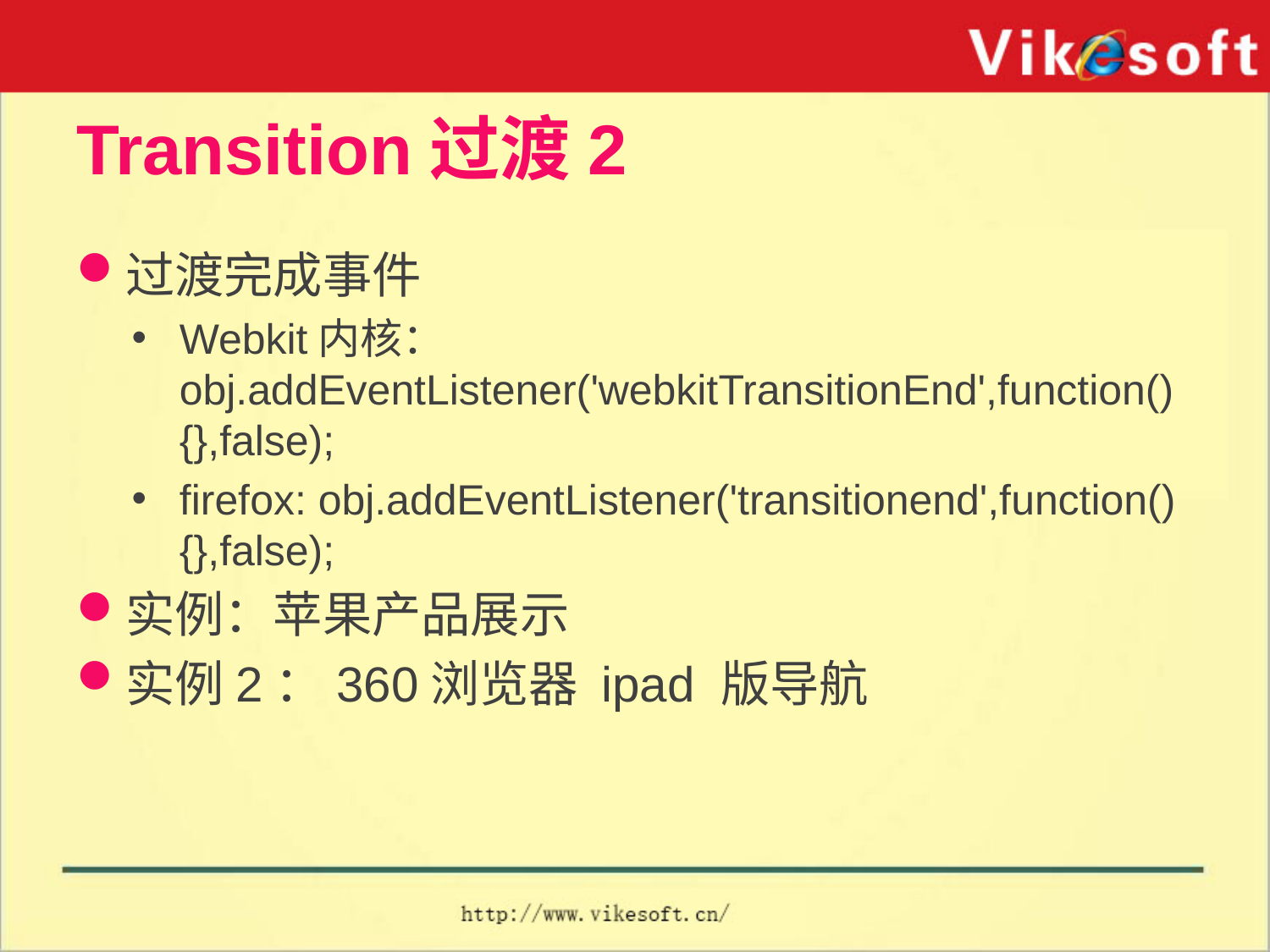

# Transition过渡2
过渡完成事件
Webkit内核： obj.addEventListener('webkitTransitionEnd',function(){},false);
firefox: obj.addEventListener('transitionend',function(){},false);
实例：苹果产品展示
实例2：360浏览器 ipad 版导航